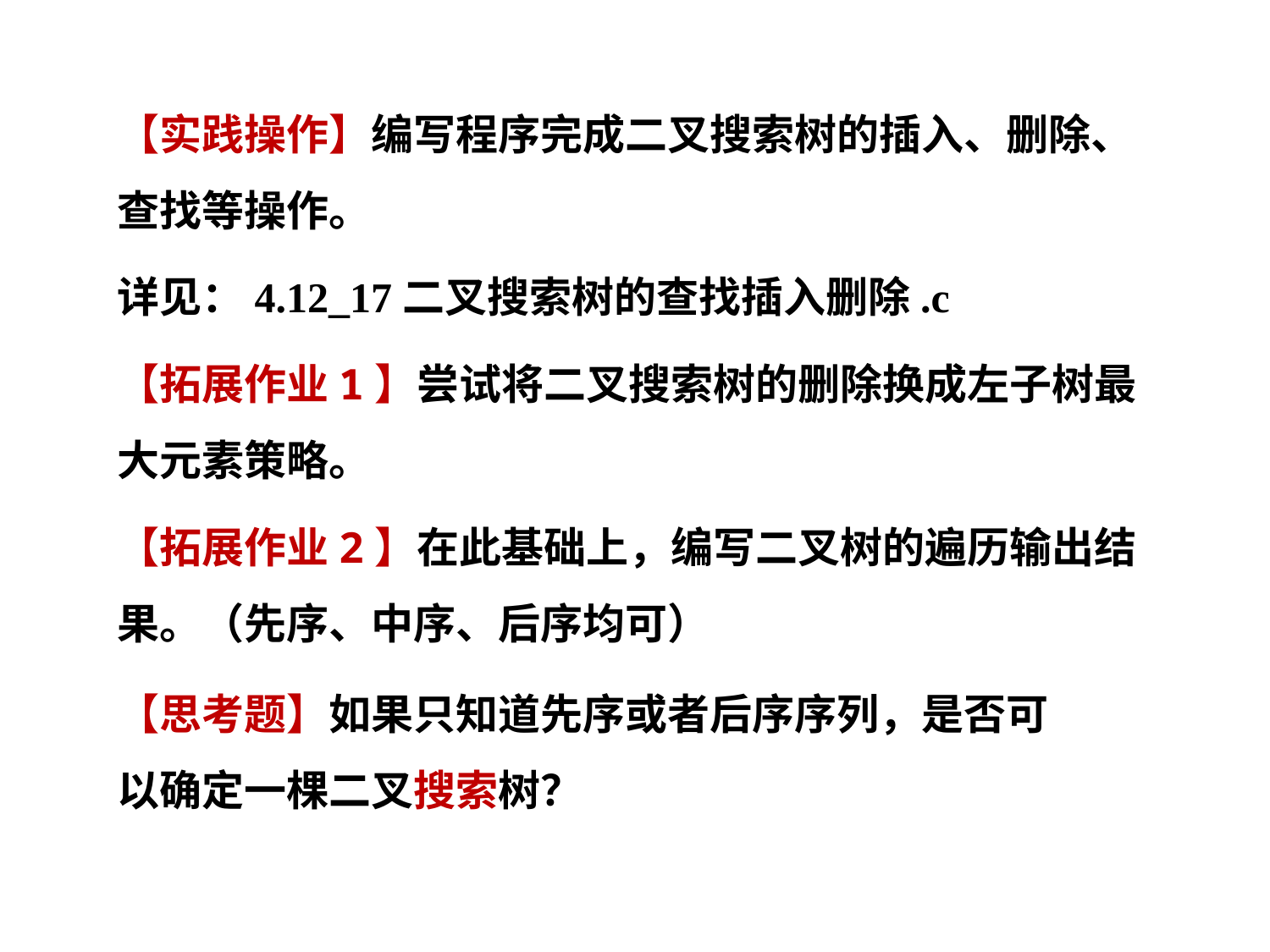

【实践操作】编写程序完成二叉搜索树的插入、删除、查找等操作。
详见：4.12_17二叉搜索树的查找插入删除.c
【拓展作业1】尝试将二叉搜索树的删除换成左子树最大元素策略。
【拓展作业2】在此基础上，编写二叉树的遍历输出结果。（先序、中序、后序均可）
【思考题】如果只知道先序或者后序序列，是否可
以确定一棵二叉搜索树？